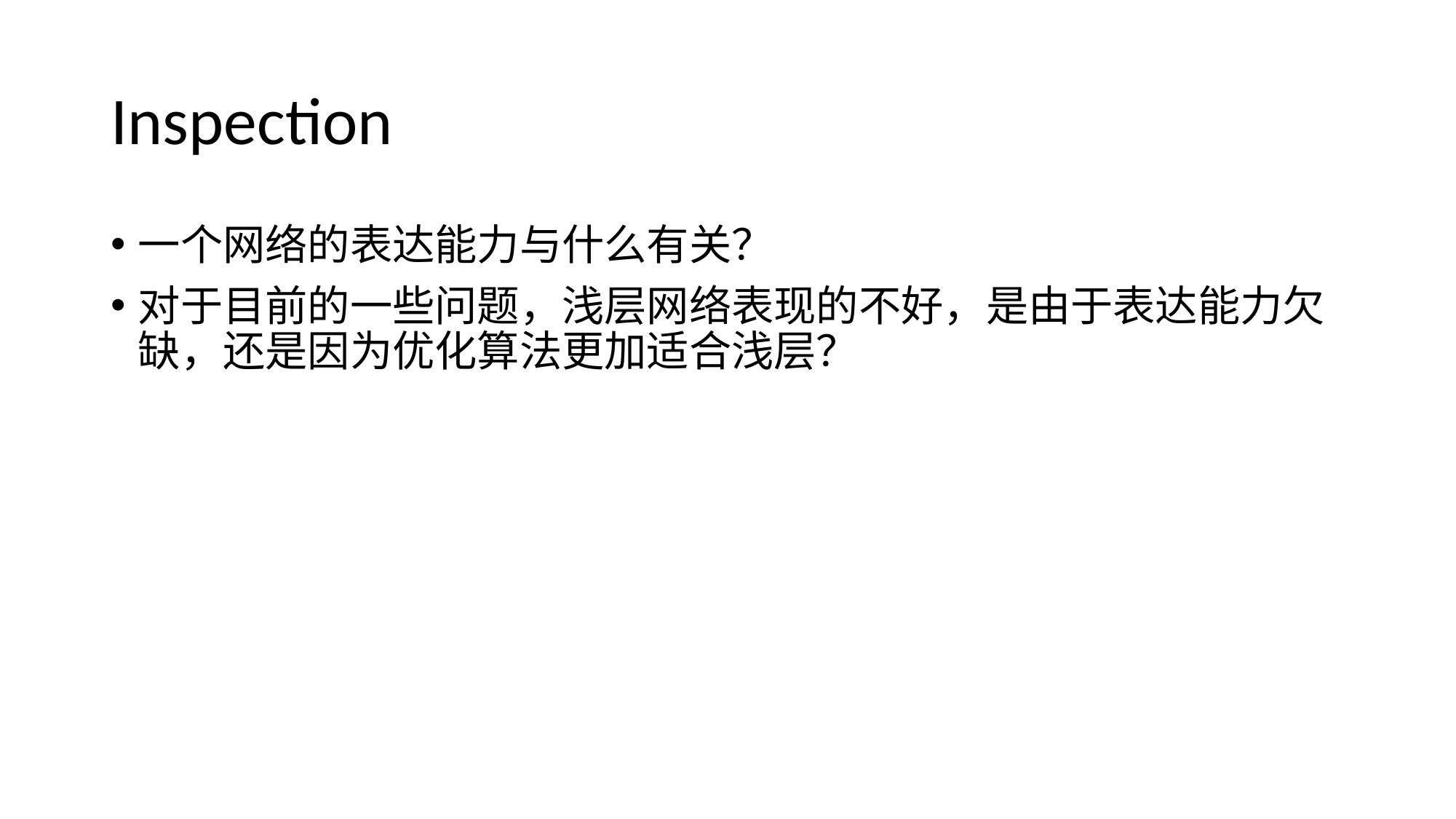

# Inspection
一个网络的表达能力与什么有关？
对于目前的一些问题，浅层网络表现的不好，是由于表达能力欠缺，还是因为优化算法更加适合浅层？